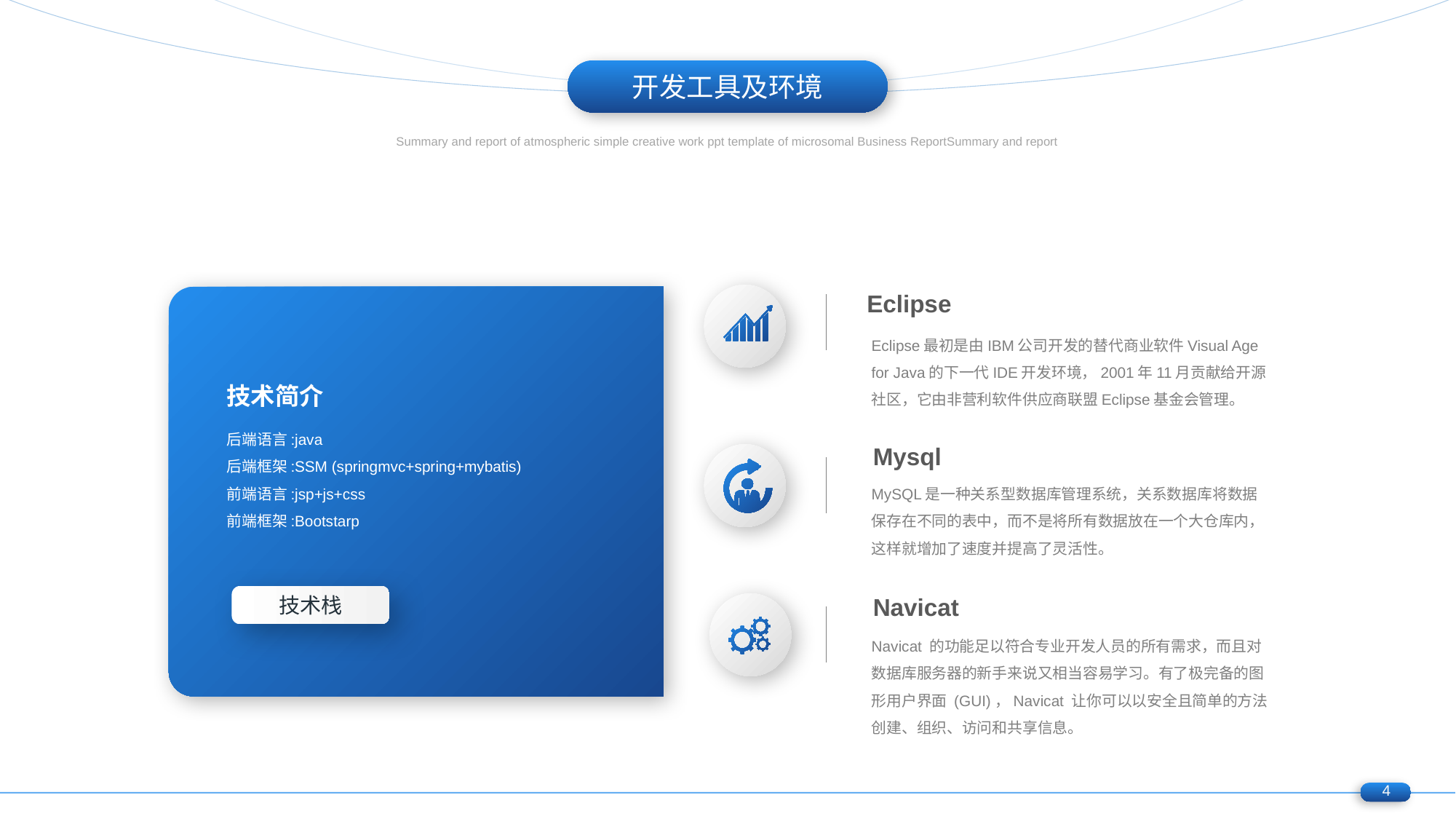

开发工具及环境

Eclipse

Eclipse最初是由IBM公司开发的替代商业软件Visual Age for Java的下一代IDE开发环境，2001年11月贡献给开源社区，它由非营利软件供应商联盟Eclipse基金会管理。
技术简介
后端语言:java
后端框架:SSM (springmvc+spring+mybatis)
前端语言:jsp+js+css
前端框架:Bootstarp
Mysql

MySQL是一种关系型数据库管理系统，关系数据库将数据保存在不同的表中，而不是将所有数据放在一个大仓库内，这样就增加了速度并提高了灵活性。
Navicat
技术栈

Navicat 的功能足以符合专业开发人员的所有需求，而且对数据库服务器的新手来说又相当容易学习。有了极完备的图形用户界面 (GUI)，Navicat 让你可以以安全且简单的方法创建、组织、访问和共享信息。